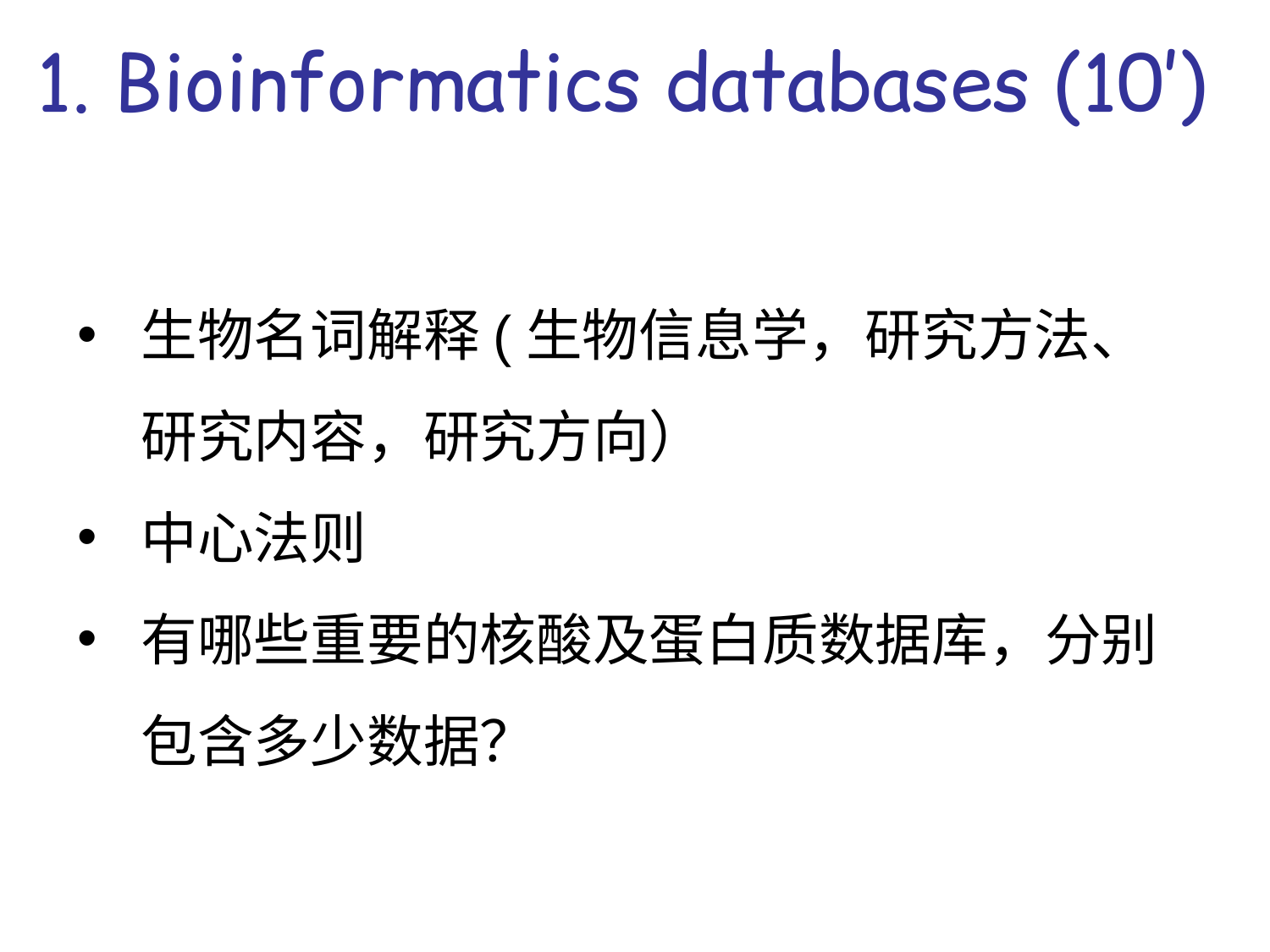

1. Bioinformatics databases (10’)
生物名词解释(生物信息学，研究方法、研究内容，研究方向）
中心法则
有哪些重要的核酸及蛋白质数据库，分别包含多少数据？